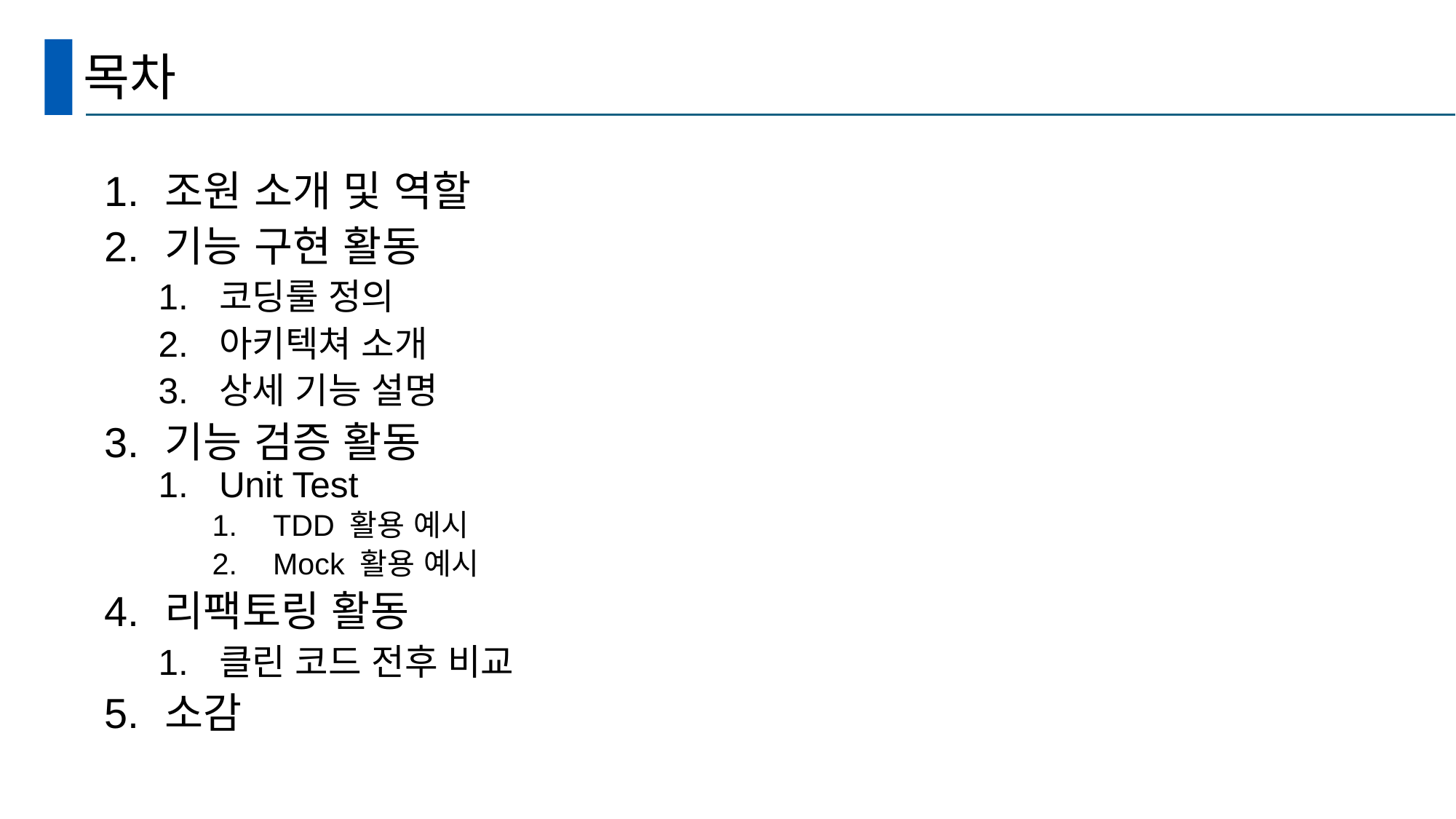

# 목차
조원 소개 및 역할
기능 구현 활동
코딩룰 정의
아키텍쳐 소개
상세 기능 설명
기능 검증 활동
Unit Test
TDD 활용 예시
Mock 활용 예시
리팩토링 활동
클린 코드 전후 비교
소감